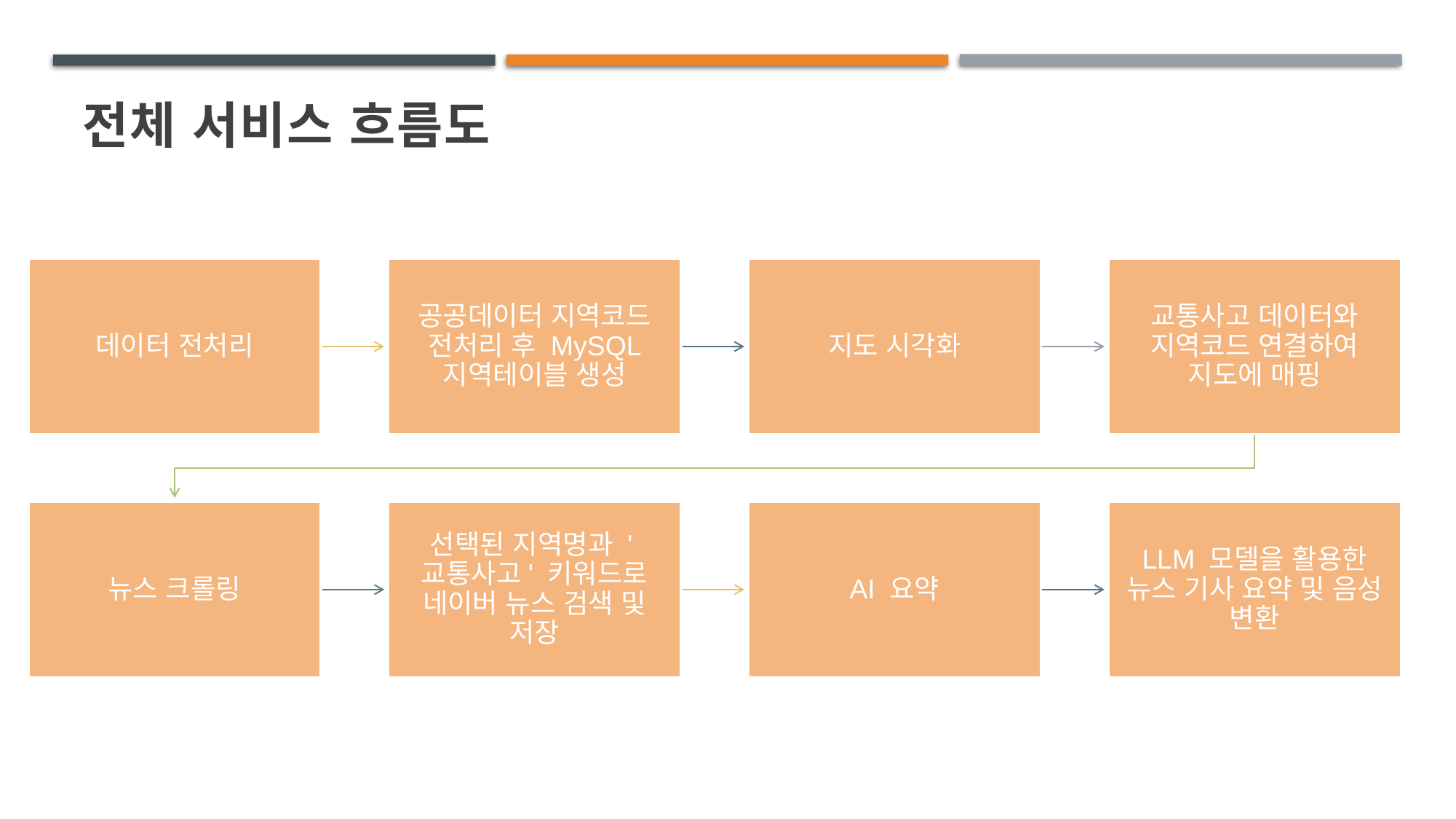

# 전체 서비스 흐름도

데이터 전처리

공공데이터 지역코드 전처리 후 MySQL 지역테이블 생성

지도 시각화

교통사고 데이터와 지역코드 연결하여 지도에 매핑

뉴스 크롤링

선택된 지역명과 '교통사고' 키워드로 네이버 뉴스 검색 및 저장

AI 요약
LLM 모델을 활용한 뉴스 기사 요약 및 음성 변환